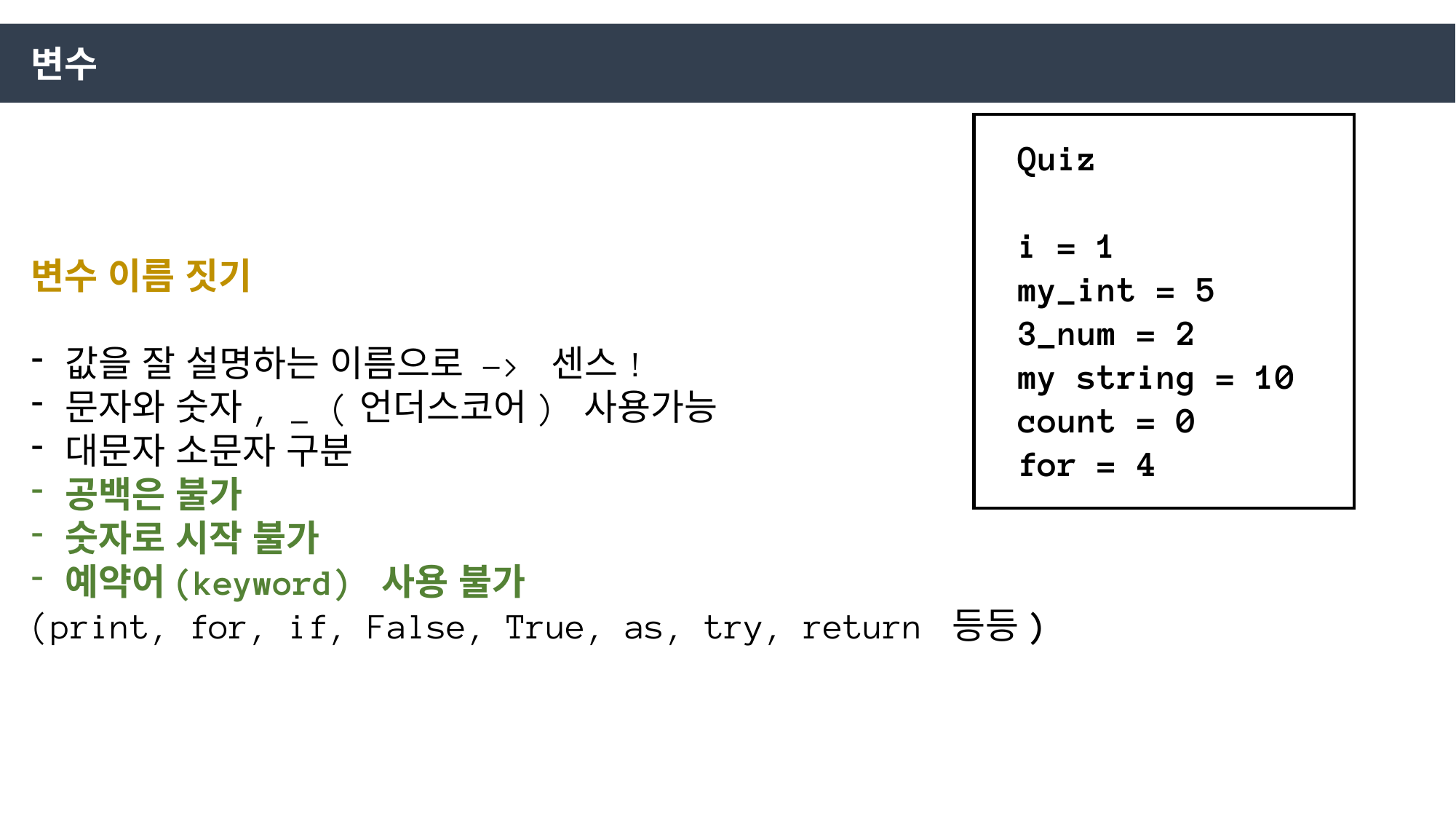

변수

Quiz

i = 1
my_int = 5
3_num = 2
my string = 10
count = 0
for = 4
변수 이름 짓기

값을 잘 설명하는 이름으로 -> 센스!
문자와 숫자, _ (언더스코어) 사용가능
대문자 소문자 구분
공백은 불가
숫자로 시작 불가
예약어(keyword) 사용 불가
(print, for, if, False, True, as, try, return 등등)